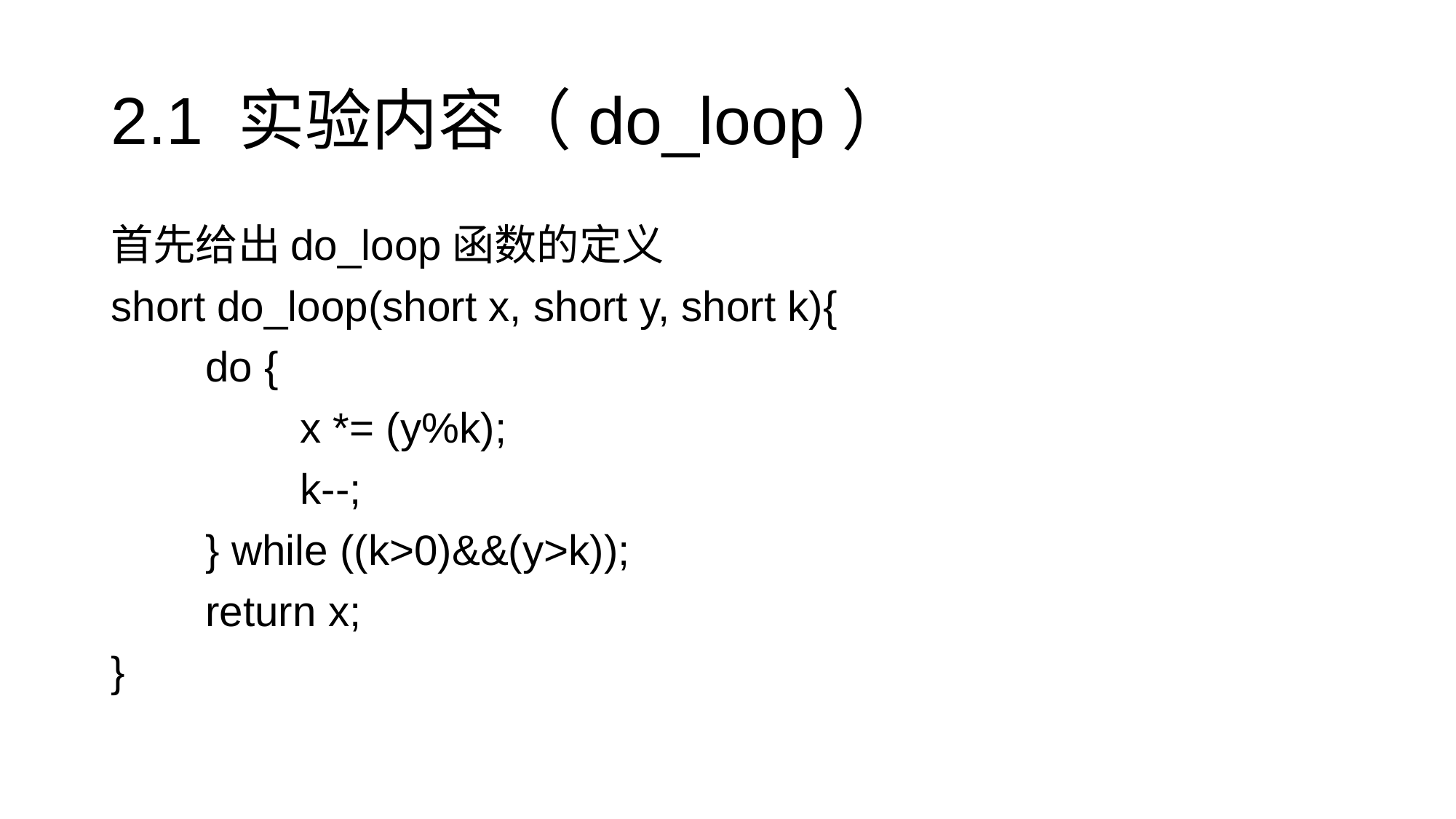

# 2.1 实验内容（do_loop）
首先给出do_loop函数的定义
short do_loop(short x, short y, short k){
        do {
                x *= (y%k);
                k--;
        } while ((k>0)&&(y>k));
        return x;
}